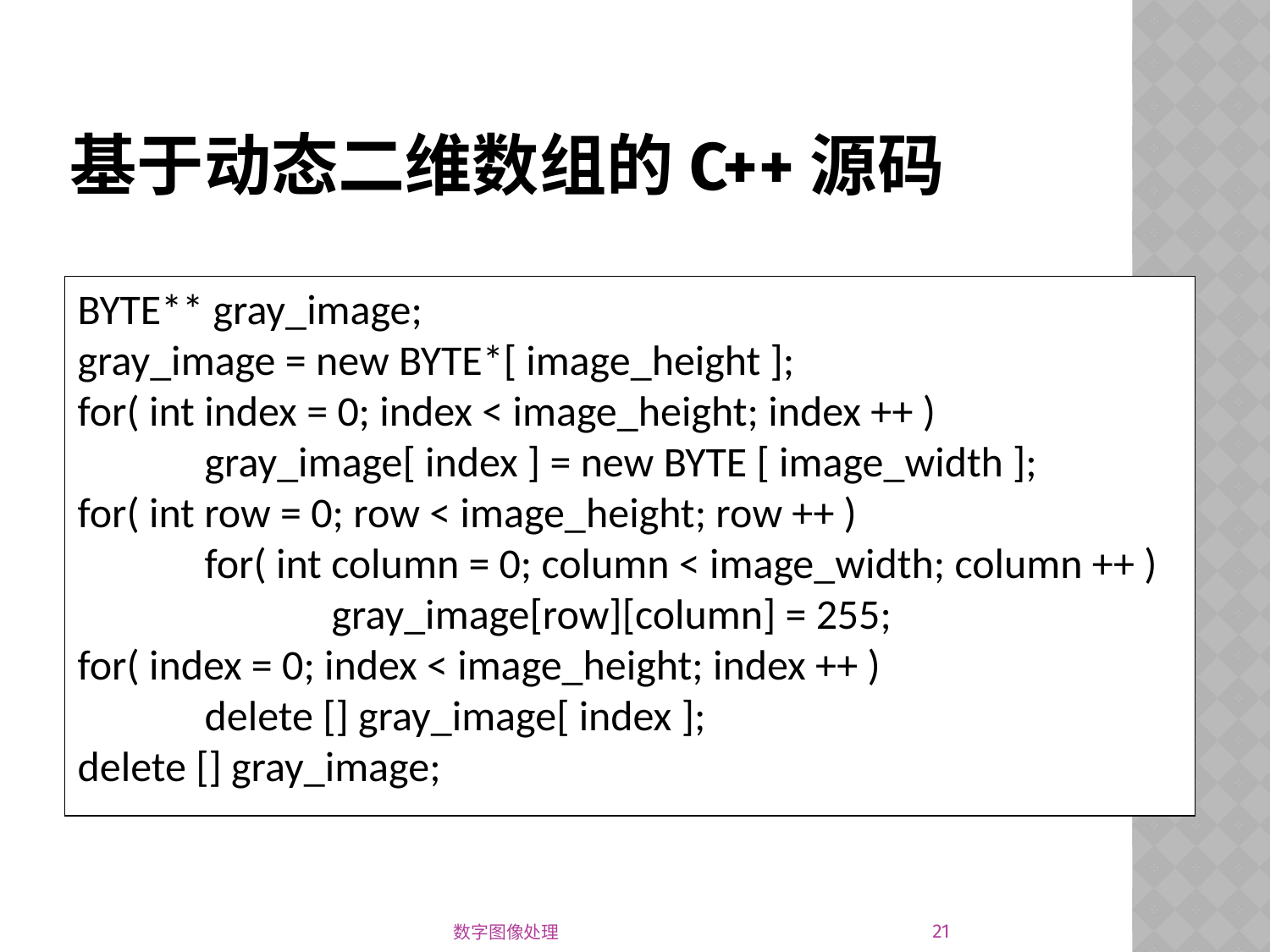

# 基于动态二维数组的C++源码
BYTE** gray_image;
gray_image = new BYTE*[ image_height ];
for( int index = 0; index < image_height; index ++ )
	gray_image[ index ] = new BYTE [ image_width ];
for( int row = 0; row < image_height; row ++ )
	for( int column = 0; column < image_width; column ++ )
		gray_image[row][column] = 255;
for( index = 0; index < image_height; index ++ )
	delete [] gray_image[ index ];
delete [] gray_image;
21
数字图像处理